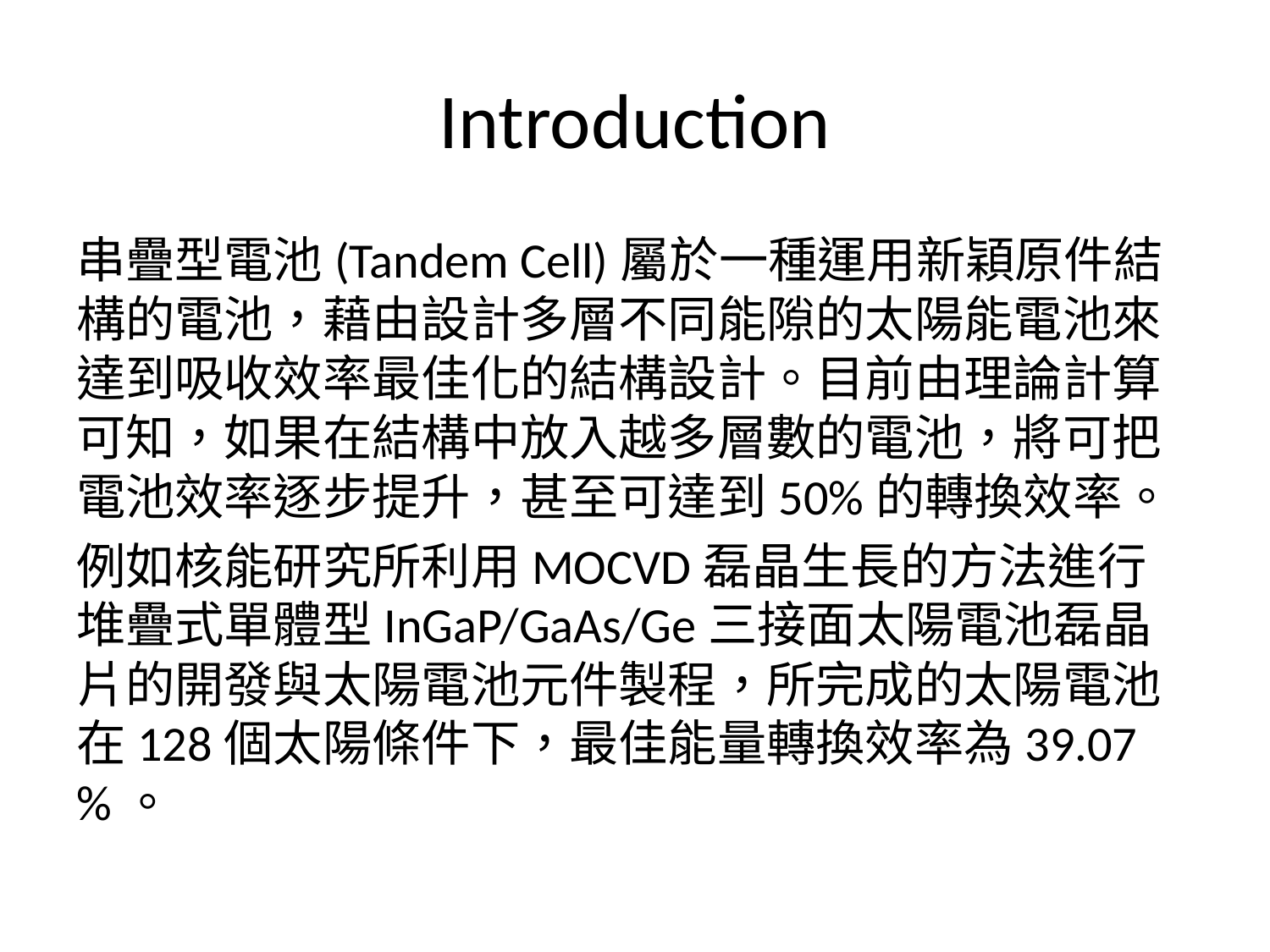

# Introduction
串疊型電池(Tandem Cell)屬於一種運用新穎原件結構的電池，藉由設計多層不同能隙的太陽能電池來達到吸收效率最佳化的結構設計。目前由理論計算可知，如果在結構中放入越多層數的電池，將可把電池效率逐步提升，甚至可達到50%的轉換效率。
例如核能研究所利用MOCVD磊晶生長的方法進行堆疊式單體型InGaP/GaAs/Ge三接面太陽電池磊晶片的開發與太陽電池元件製程，所完成的太陽電池在128個太陽條件下，最佳能量轉換效率為39.07 %。